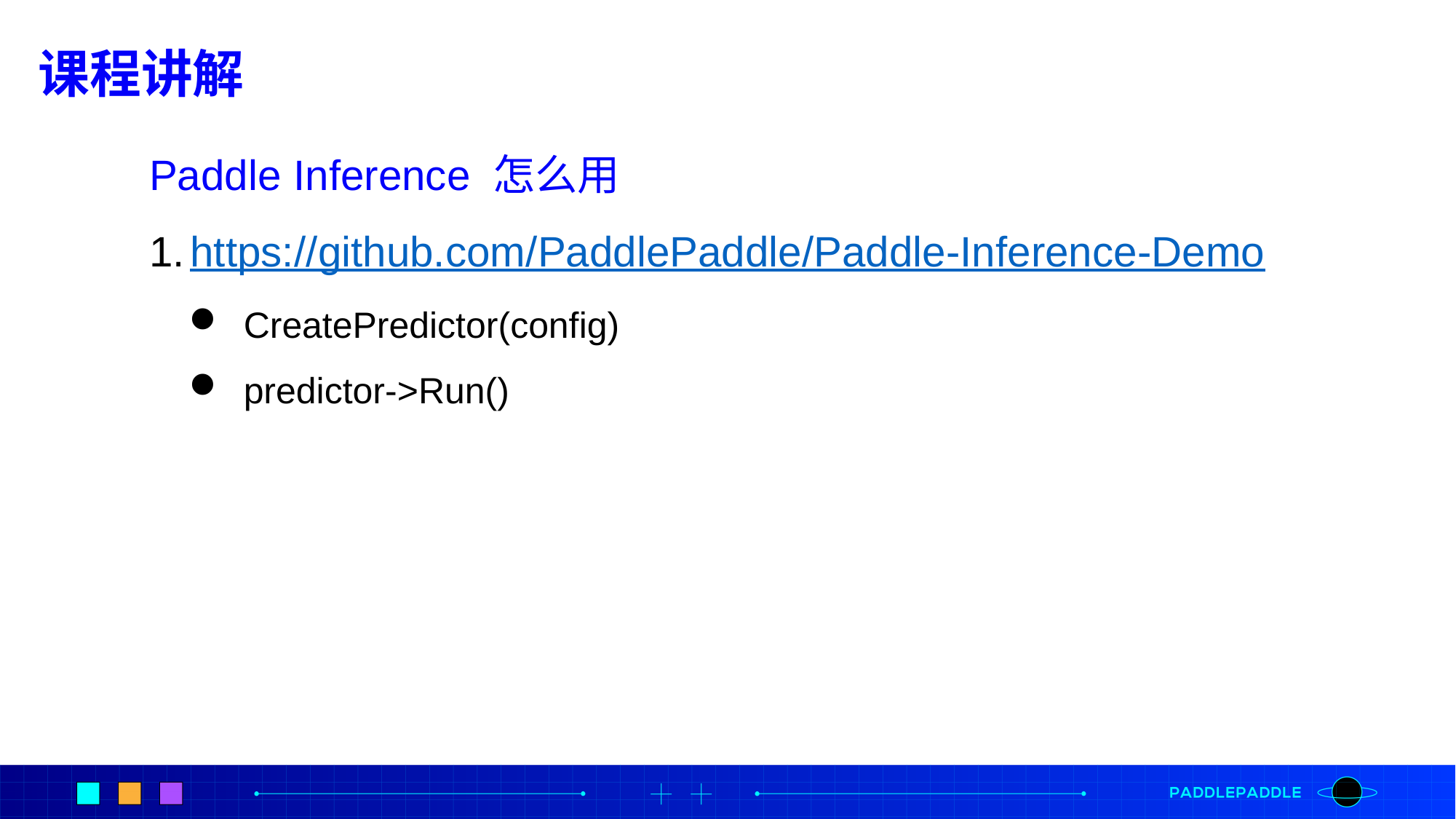

课程讲解
Paddle Inference 怎么用
https://github.com/PaddlePaddle/Paddle-Inference-Demo
CreatePredictor(config)
predictor->Run()